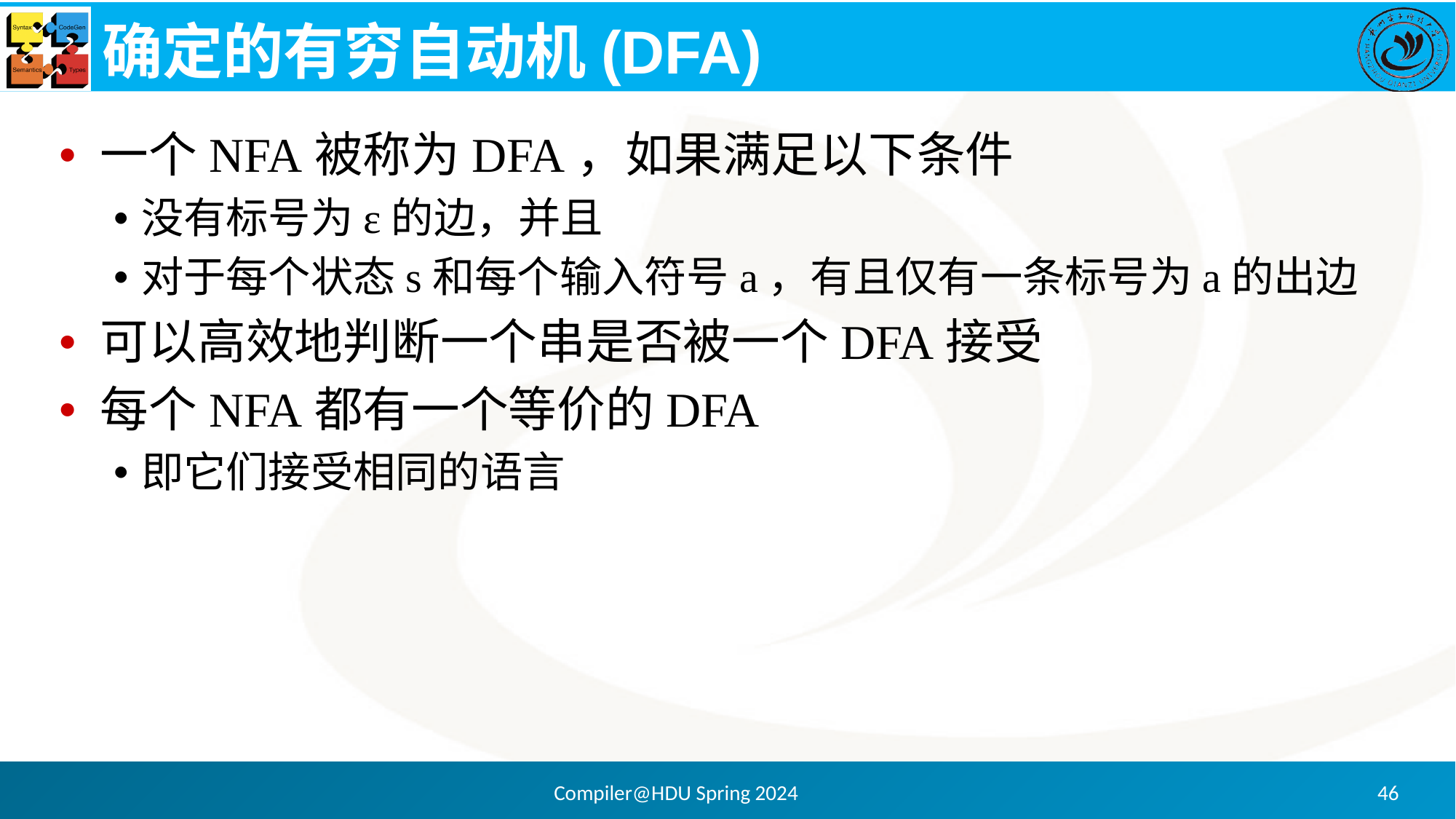

# 确定的有穷自动机(DFA)
一个NFA被称为DFA，如果满足以下条件
没有标号为ε的边，并且
对于每个状态s和每个输入符号a，有且仅有一条标号为a的出边
可以高效地判断一个串是否被一个DFA接受
每个NFA都有一个等价的DFA
即它们接受相同的语言
Compiler@HDU Spring 2024
46